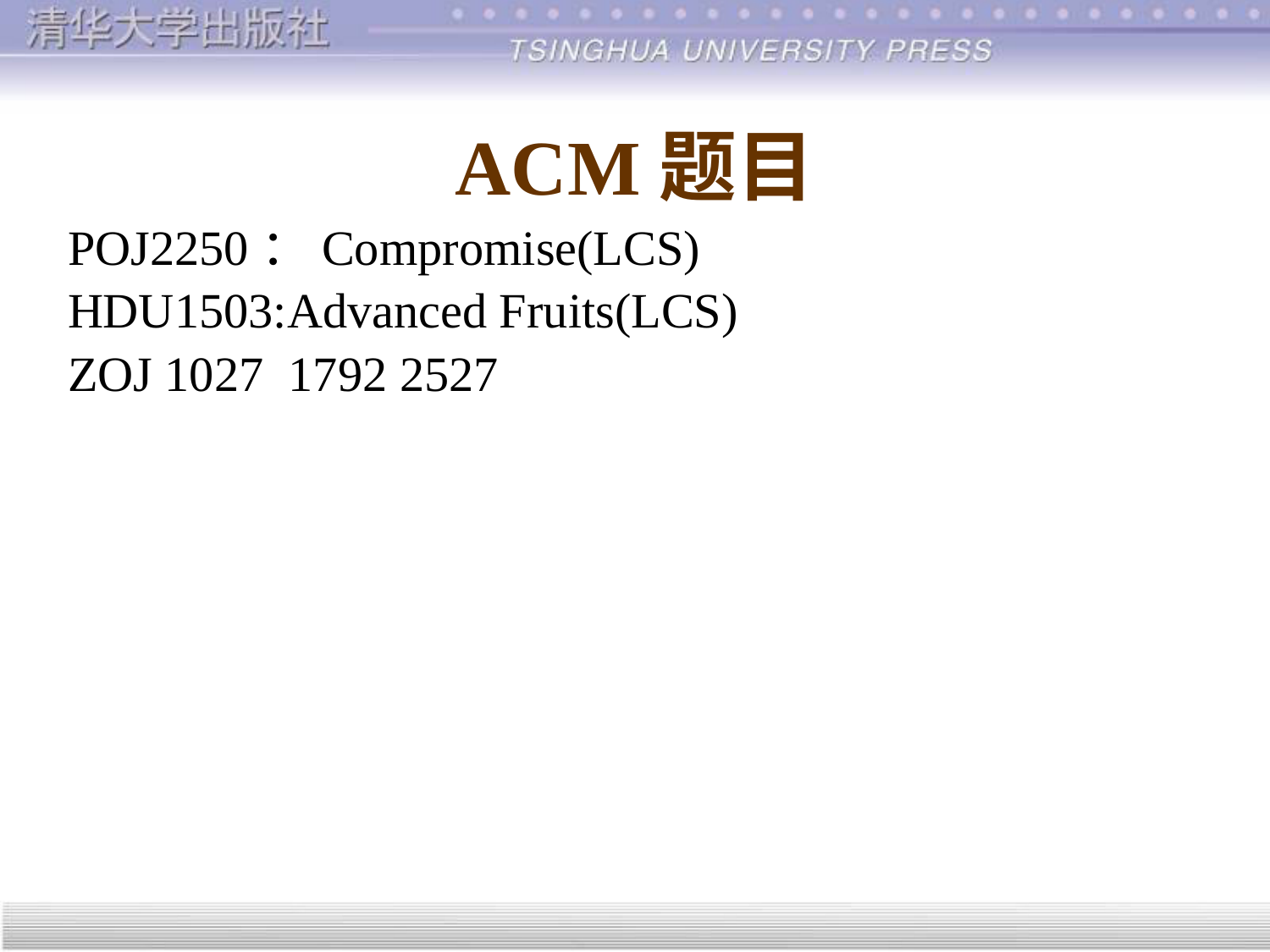

# ACM题目
POJ2250：Compromise(LCS)
HDU1503:Advanced Fruits(LCS)
ZOJ 1027  1792 2527
55